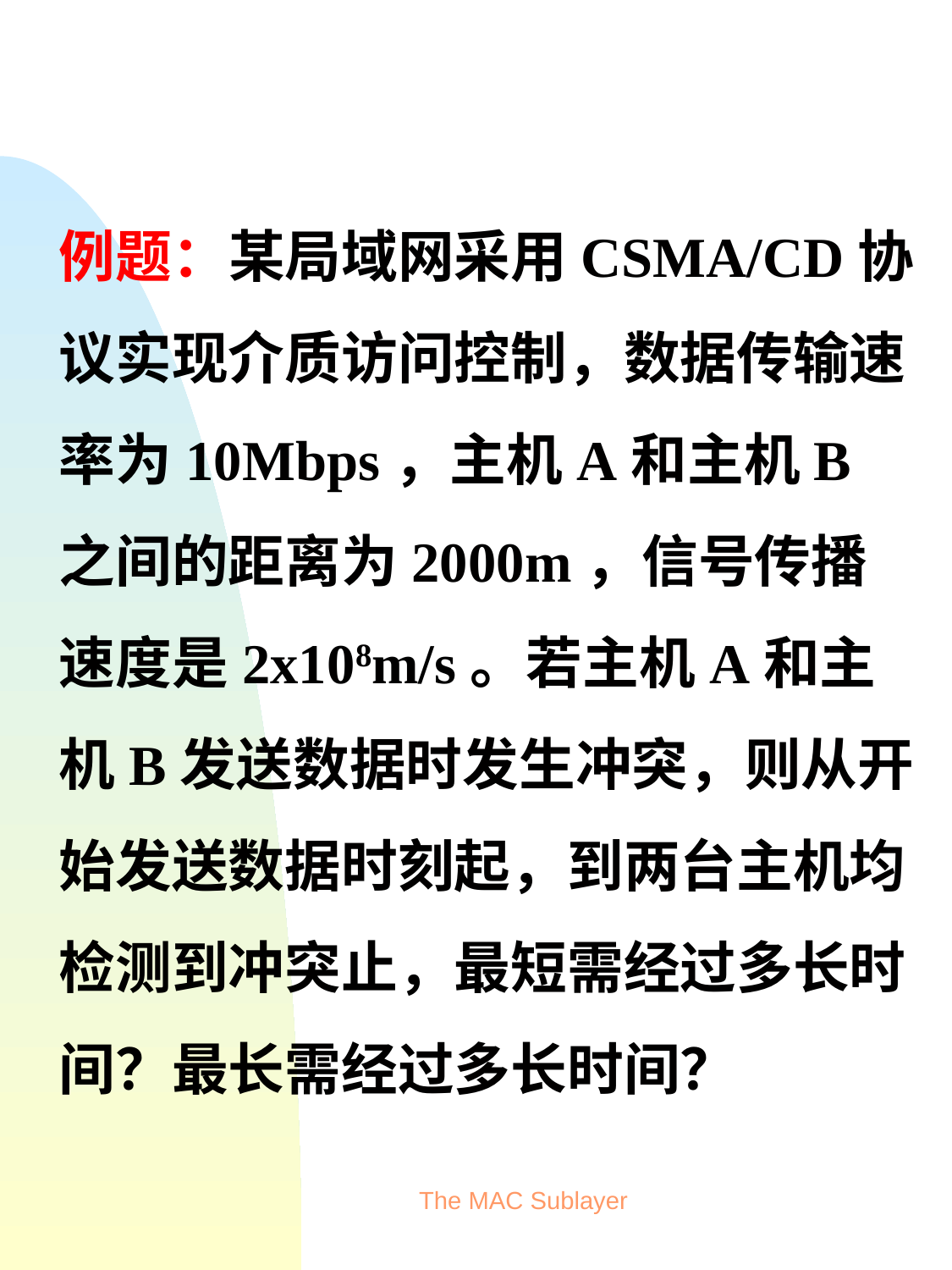

# 例题：某局域网采用CSMA/CD协议实现介质访问控制，数据传输速率为10Mbps，主机A和主机B之间的距离为2000m，信号传播速度是2x108m/s。若主机A和主机B发送数据时发生冲突，则从开始发送数据时刻起，到两台主机均检测到冲突止，最短需经过多长时间？最长需经过多长时间？

The MAC Sublayer
27